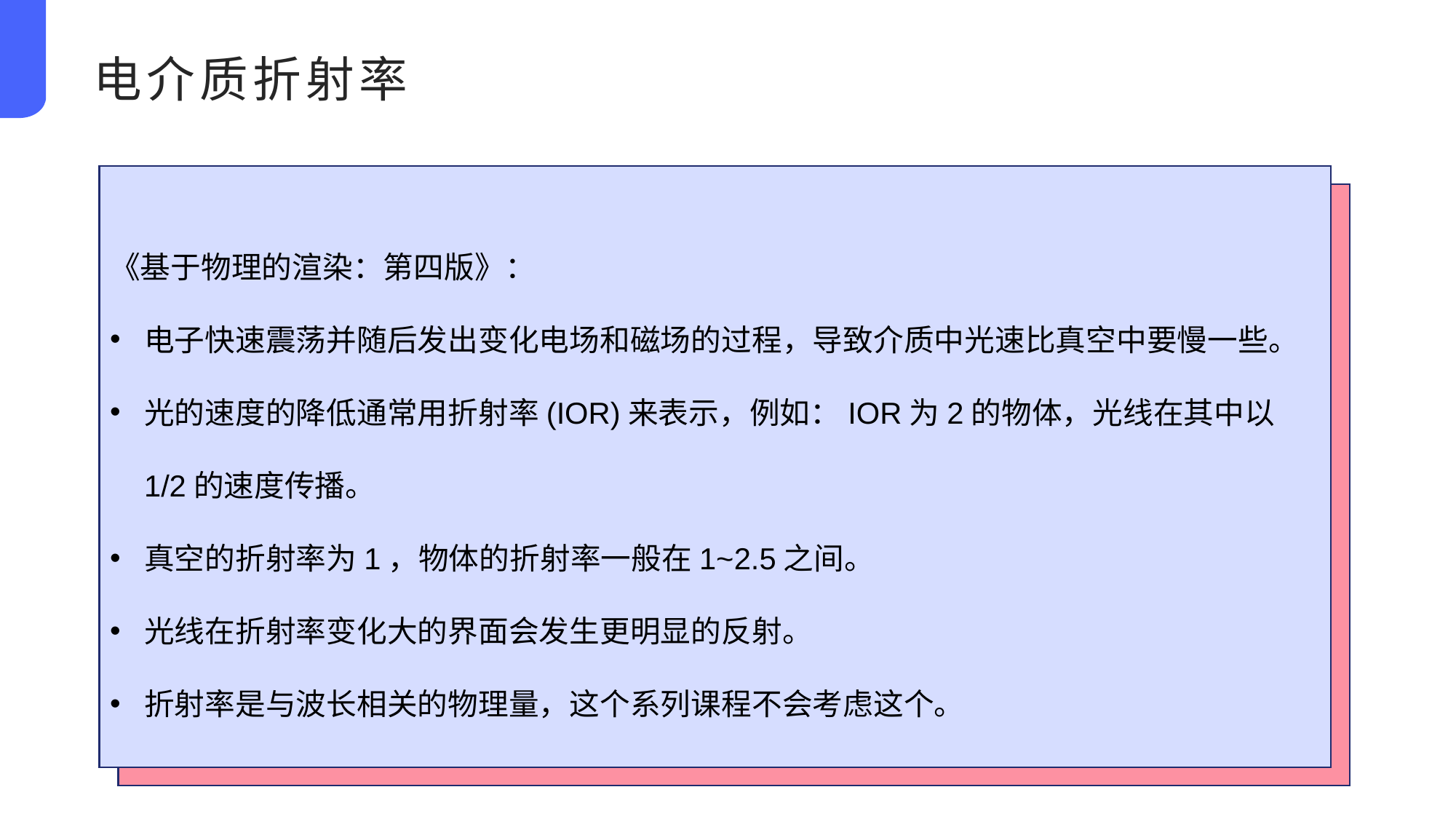

电介质折射率
《基于物理的渲染：第四版》：
电子快速震荡并随后发出变化电场和磁场的过程，导致介质中光速比真空中要慢一些。
光的速度的降低通常用折射率(IOR)来表示，例如：IOR为2的物体，光线在其中以1/2的速度传播。
真空的折射率为1，物体的折射率一般在1~2.5之间。
光线在折射率变化大的界面会发生更明显的反射。
折射率是与波长相关的物理量，这个系列课程不会考虑这个。